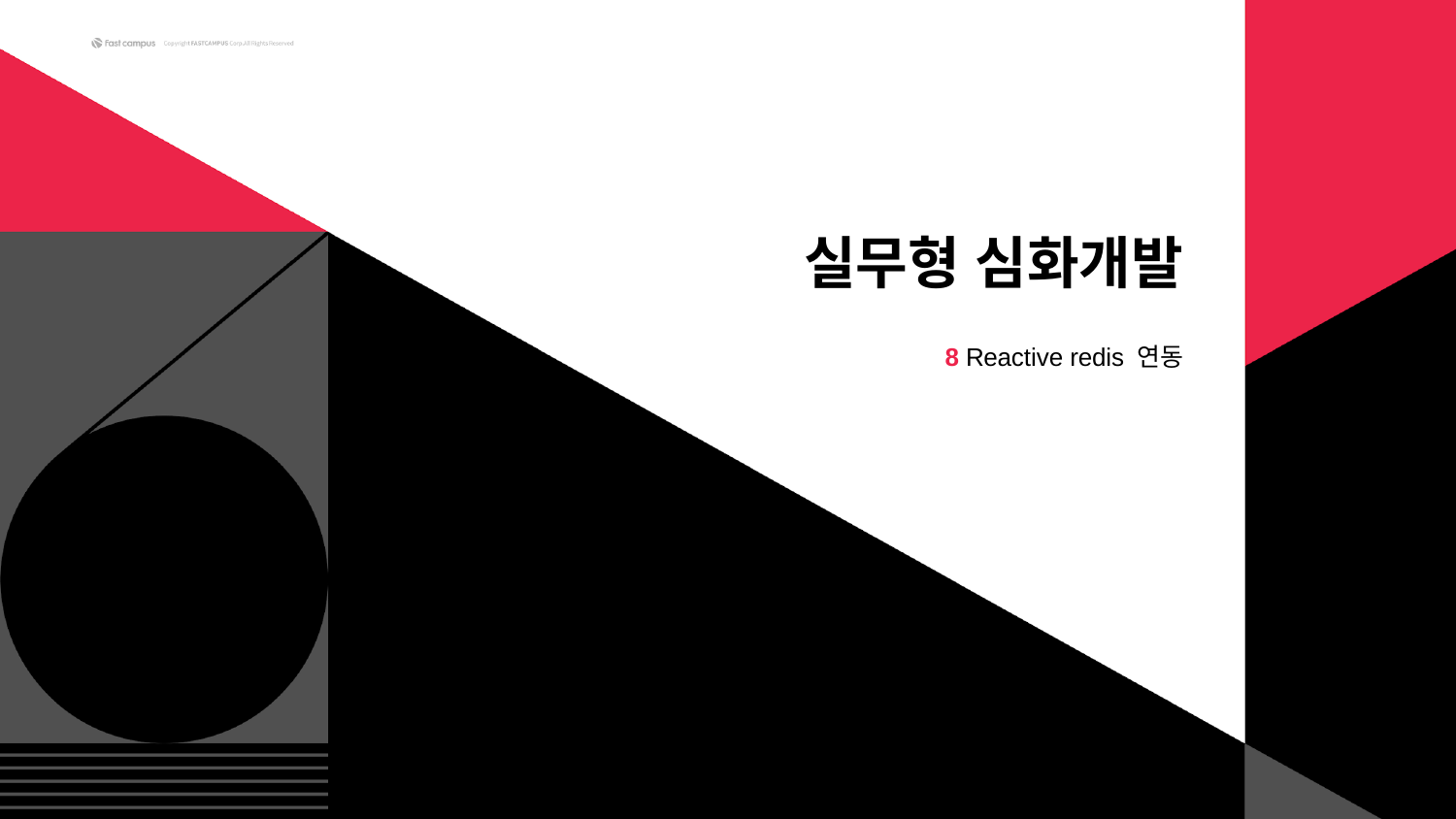

# 실무형 심화개발
8 Reactive redis 연동